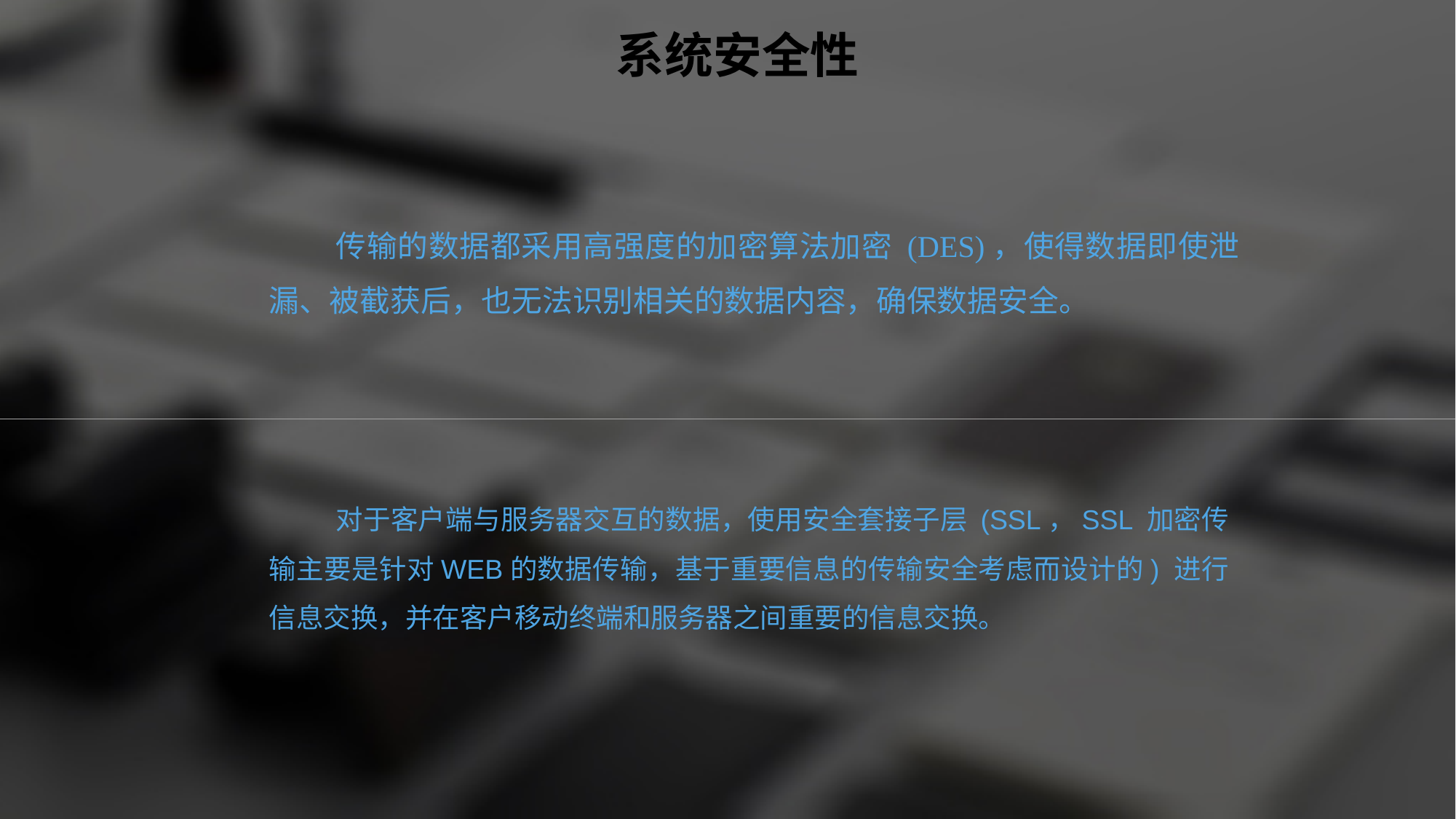

系统安全性
传输的数据都采用高强度的加密算法加密 (DES)，使得数据即使泄漏、被截获后，也无法识别相关的数据内容，确保数据安全。
对于客户端与服务器交互的数据，使用安全套接子层 (SSL，SSL 加密传输主要是针对WEB的数据传输，基于重要信息的传输安全考虑而设计的) 进行信息交换，并在客户移动终端和服务器之间重要的信息交换。